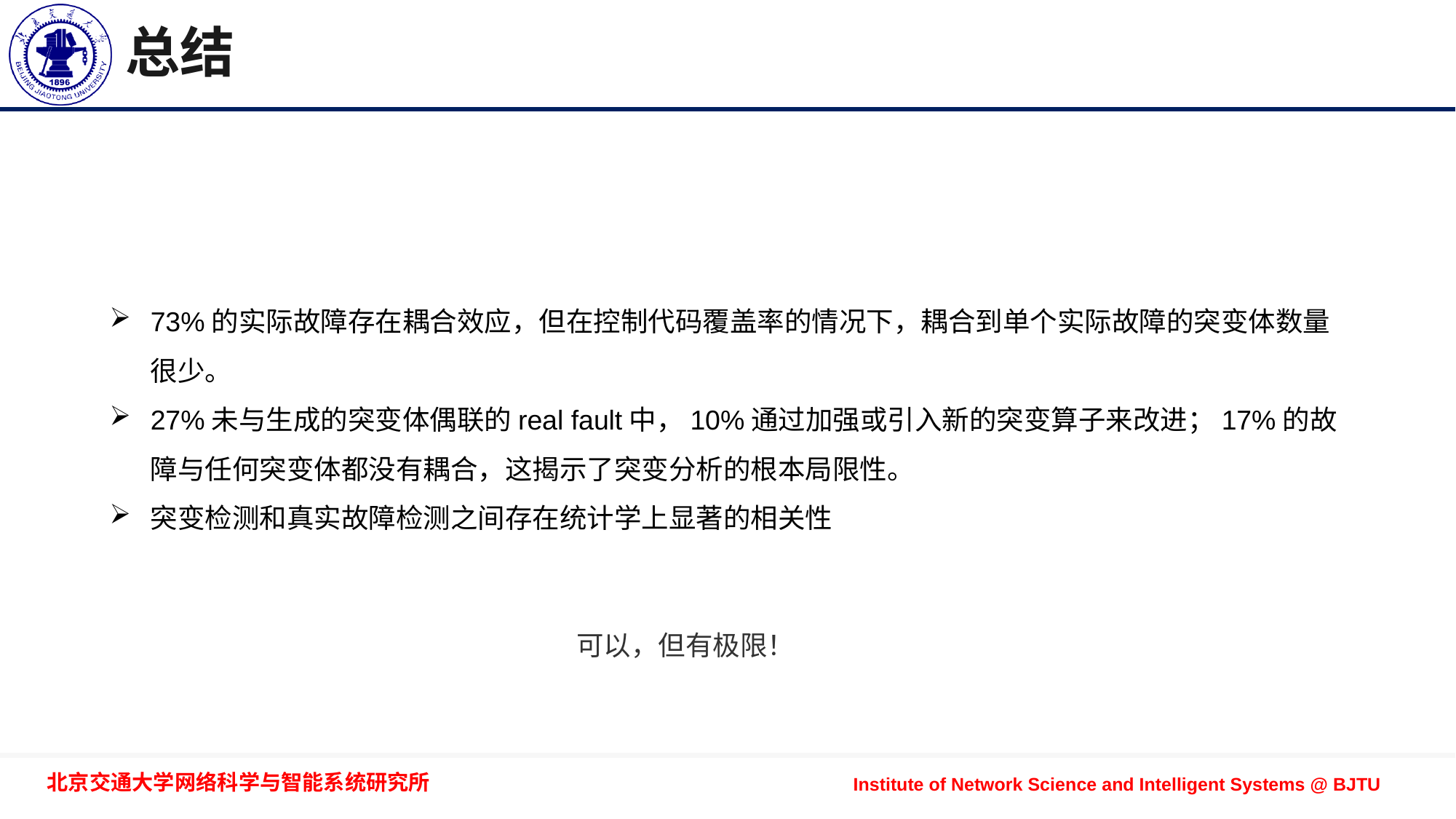

# 总结
73%的实际故障存在耦合效应，但在控制代码覆盖率的情况下，耦合到单个实际故障的突变体数量很少。
27%未与生成的突变体偶联的real fault中，10%通过加强或引入新的突变算子来改进；17%的故障与任何突变体都没有耦合，这揭示了突变分析的根本局限性。
突变检测和真实故障检测之间存在统计学上显著的相关性
可以，但有极限！